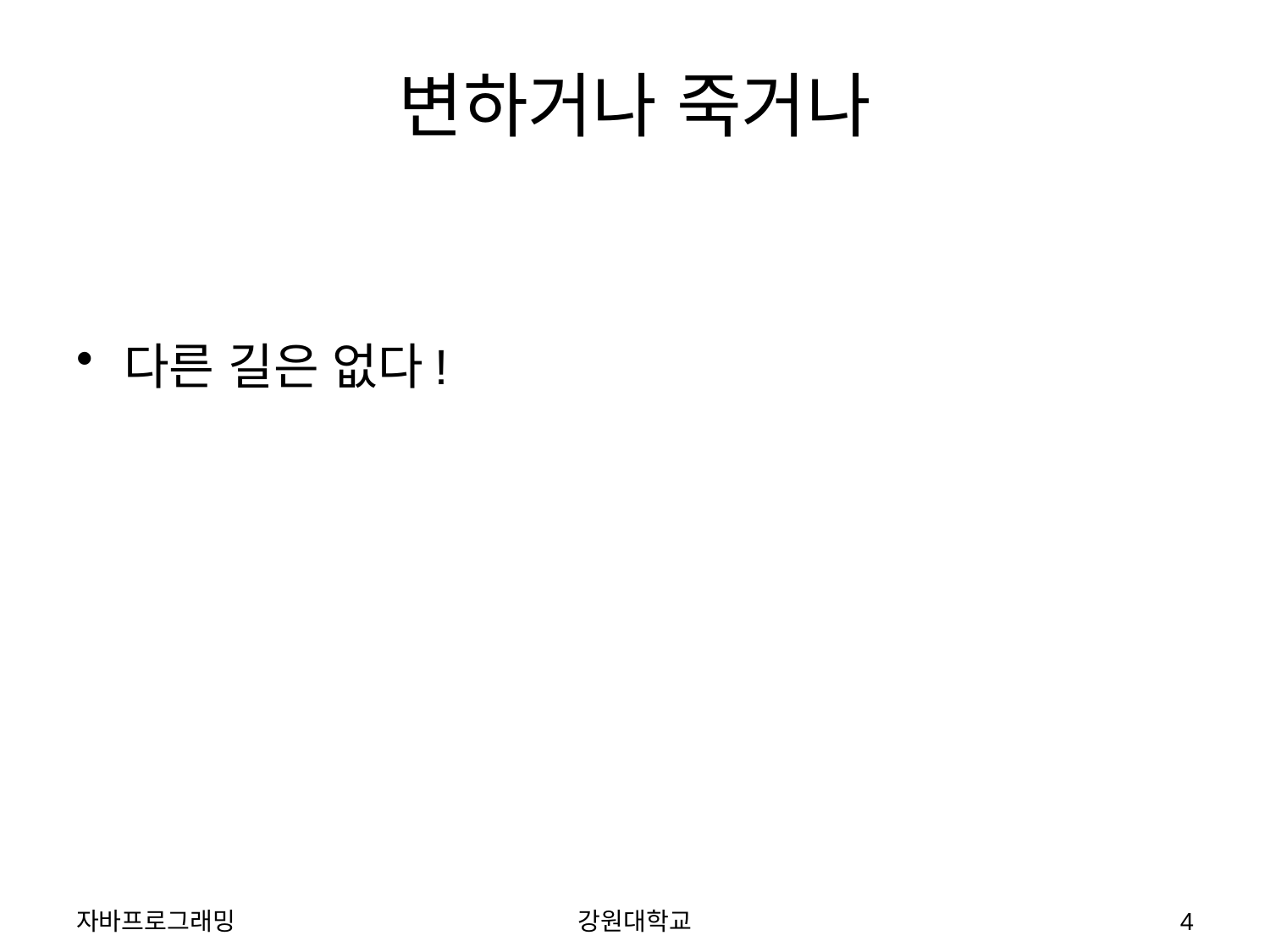

# 변하거나 죽거나

다른 길은 없다!
자바프로그래밍
강원대학교
4